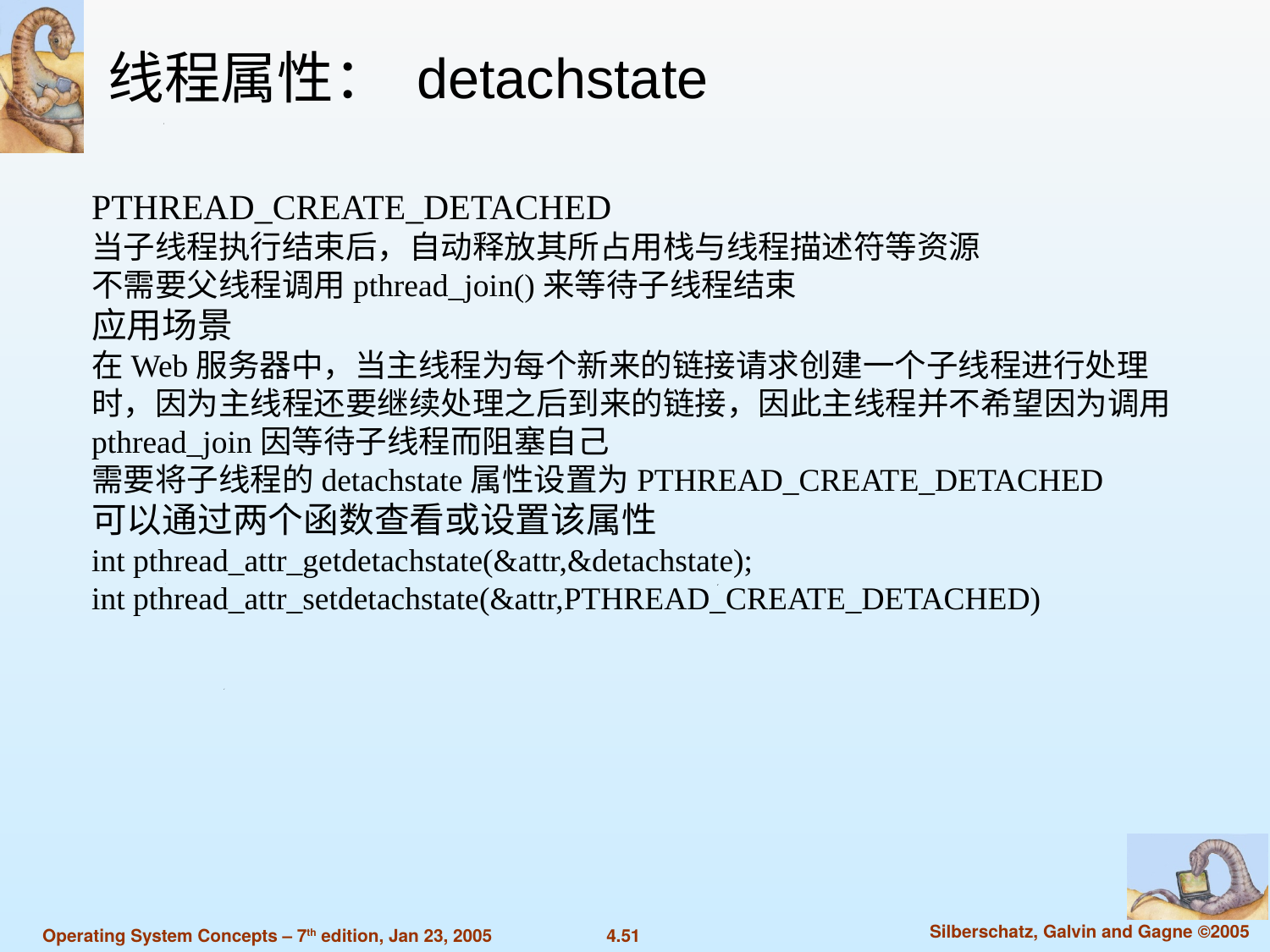

线程属性： detachstate
PTHREAD_CREATE_DETACHED
当子线程执行结束后，自动释放其所占用栈与线程描述符等资源
不需要父线程调用pthread_join()来等待子线程结束
应用场景
在Web服务器中，当主线程为每个新来的链接请求创建一个子线程进行处理时，因为主线程还要继续处理之后到来的链接，因此主线程并不希望因为调用pthread_join因等待子线程而阻塞自己
需要将子线程的detachstate属性设置为PTHREAD_CREATE_DETACHED
可以通过两个函数查看或设置该属性
int pthread_attr_getdetachstate(&attr,&detachstate);
int pthread_attr_setdetachstate(&attr,PTHREAD_CREATE_DETACHED)